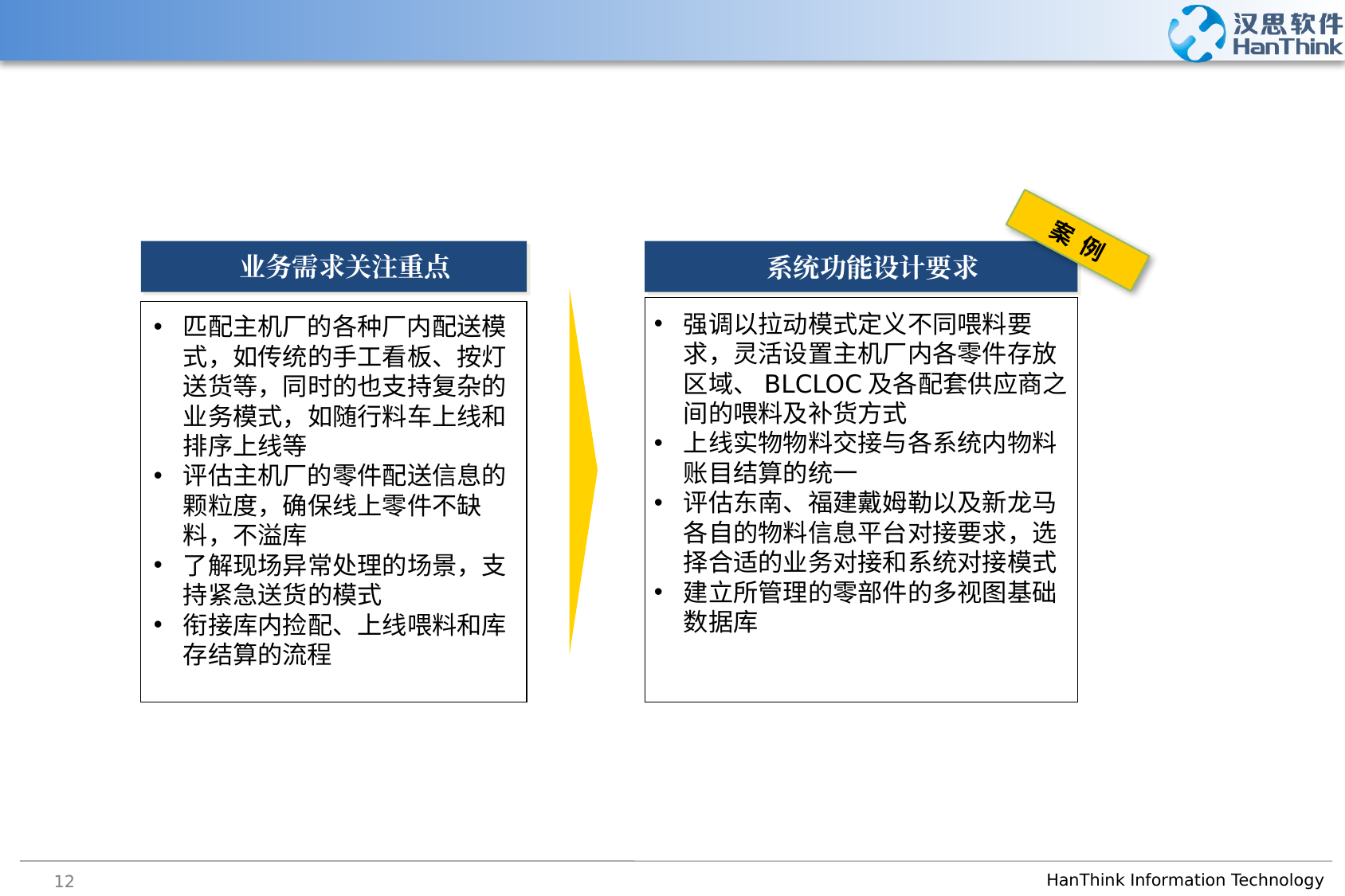

#
案  例

业务需求关注重点
系统功能设计要求

强调以拉动模式定义不同喂料要求，灵活设置主机厂内各零件存放区域、BLCLOC及各配套供应商之间的喂料及补货方式
上线实物物料交接与各系统内物料账目结算的统一
评估东南、福建戴姆勒以及新龙马各自的物料信息平台对接要求，选择合适的业务对接和系统对接模式
建立所管理的零部件的多视图基础数据库
匹配主机厂的各种厂内配送模式，如传统的手工看板、按灯送货等，同时的也支持复杂的业务模式，如随行料车上线和排序上线等
评估主机厂的零件配送信息的颗粒度，确保线上零件不缺料，不溢库
了解现场异常处理的场景，支持紧急送货的模式
衔接库内捡配、上线喂料和库存结算的流程

12